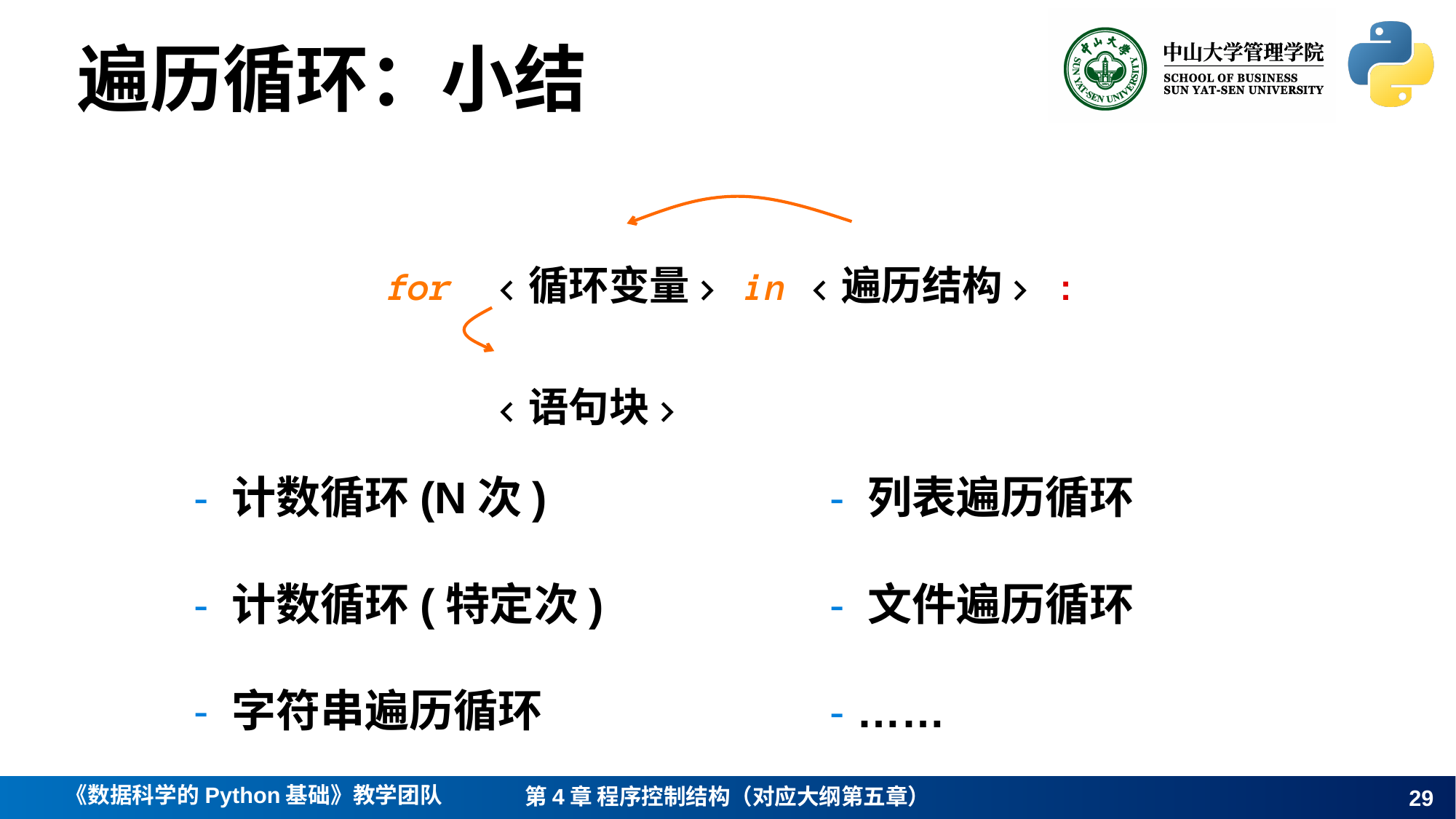

遍历循环：小结
for  <循环变量> in <遍历结构> :
     <语句块>

- 计数循环(N次)
- 计数循环(特定次)
- 字符串遍历循环
- 列表遍历循环
- 文件遍历循环
- ……
29